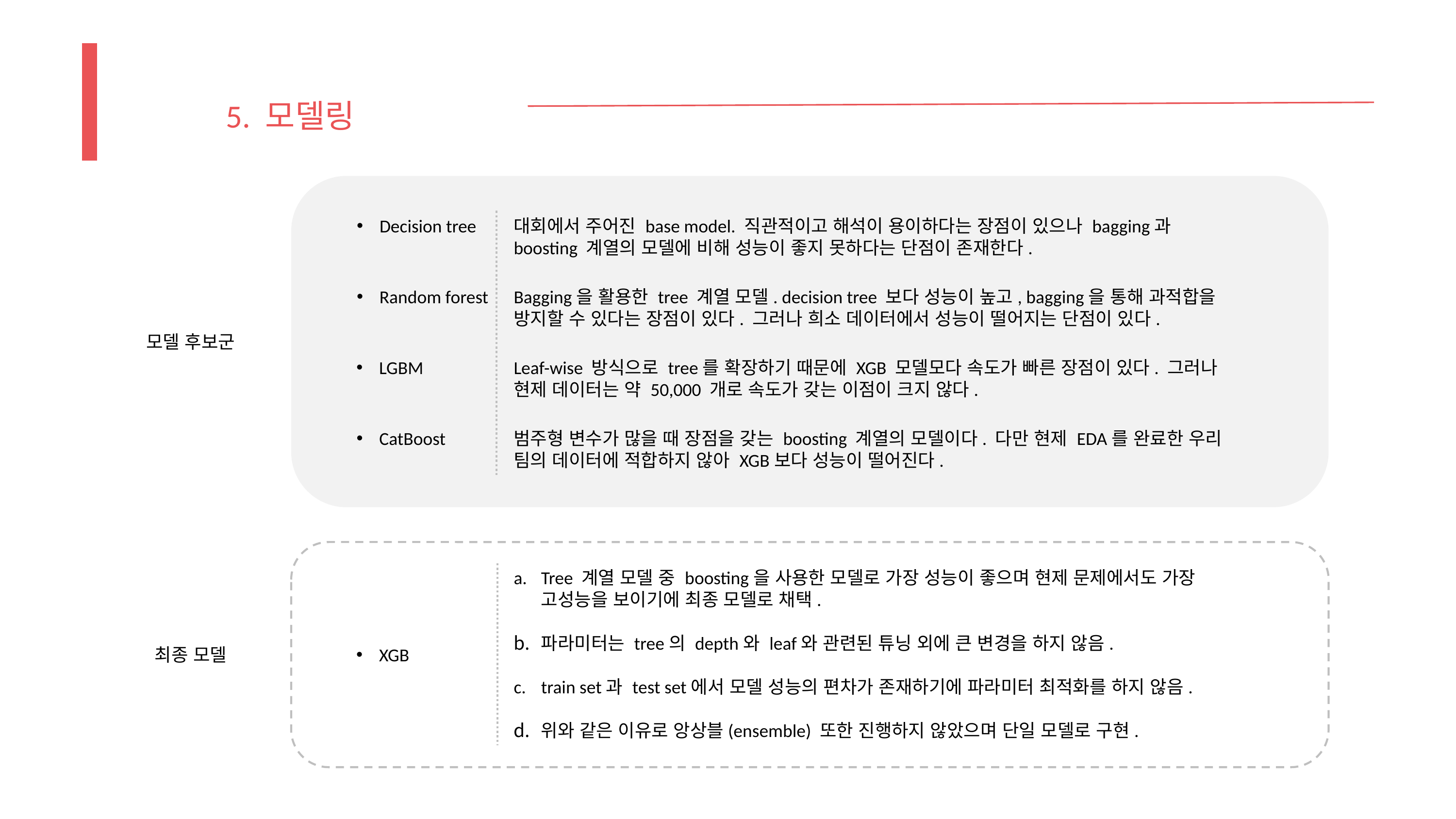

5. 모델링

Decision tree
대회에서 주어진 base model. 직관적이고 해석이 용이하다는 장점이 있으나 bagging과 boosting 계열의 모델에 비해 성능이 좋지 못하다는 단점이 존재한다.
Random forest
Bagging을 활용한 tree 계열 모델. decision tree 보다 성능이 높고, bagging을 통해 과적합을 방지할 수 있다는 장점이 있다. 그러나 희소 데이터에서 성능이 떨어지는 단점이 있다.
모델 후보군
LGBM
Leaf-wise 방식으로 tree를 확장하기 때문에 XGB 모델모다 속도가 빠른 장점이 있다. 그러나 현제 데이터는 약 50,000 개로 속도가 갖는 이점이 크지 않다.
CatBoost
범주형 변수가 많을 때 장점을 갖는 boosting 계열의 모델이다. 다만 현제 EDA를 완료한 우리 팀의 데이터에 적합하지 않아 XGB보다 성능이 떨어진다.

Tree 계열 모델 중 boosting을 사용한 모델로 가장 성능이 좋으며 현제 문제에서도 가장 고성능을 보이기에 최종 모델로 채택.

파라미터는 tree의 depth와 leaf와 관련된 튜닝 외에 큰 변경을 하지 않음.

train set과 test set에서 모델 성능의 편차가 존재하기에 파라미터 최적화를 하지 않음.

위와 같은 이유로 앙상블(ensemble) 또한 진행하지 않았으며 단일 모델로 구현.
최종 모델
XGB